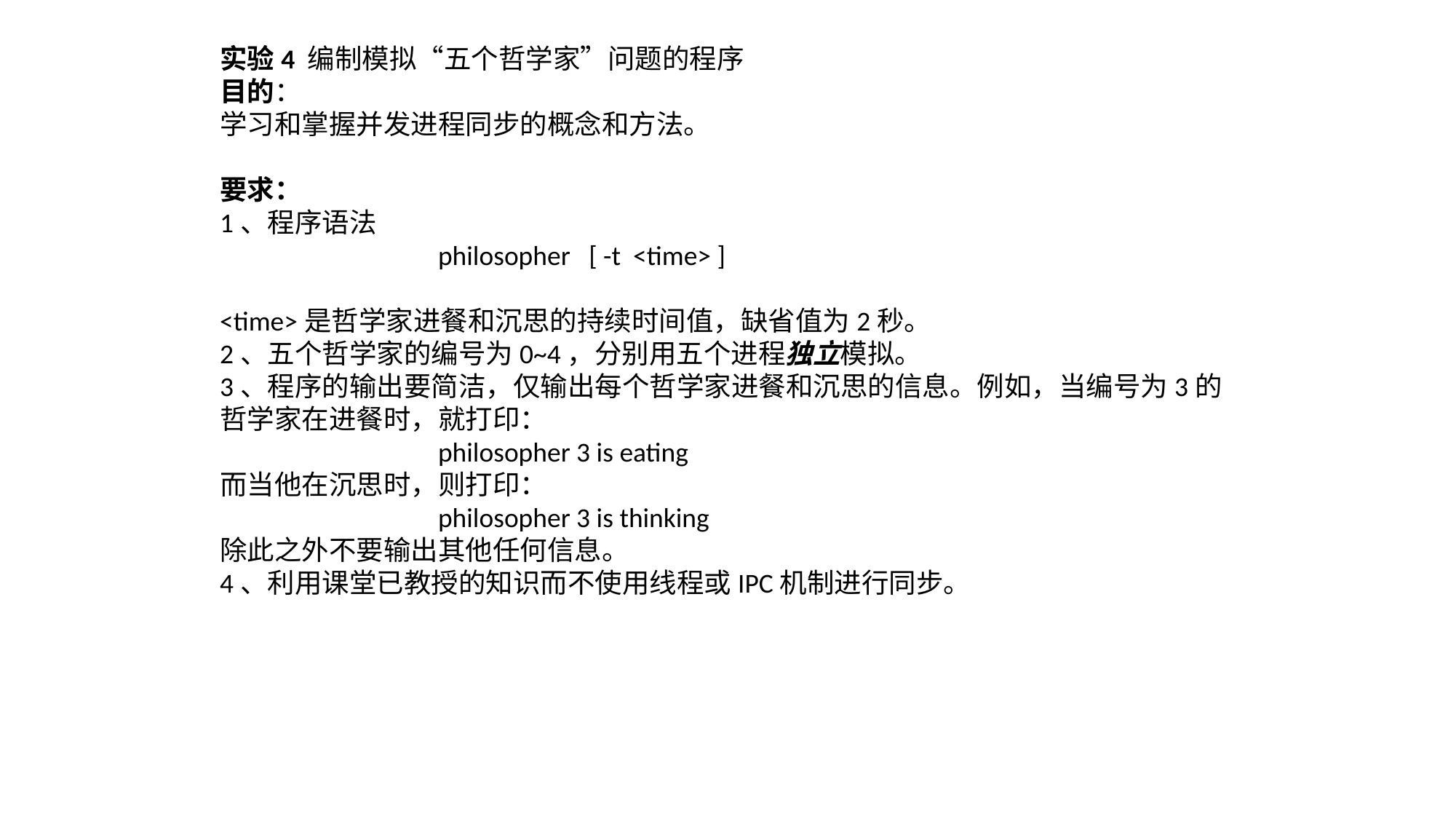

实验4 编制模拟“五个哲学家”问题的程序
目的：
学习和掌握并发进程同步的概念和方法。

要求：
1、程序语法
		philosopher   [ -t  <time> ]

<time>是哲学家进餐和沉思的持续时间值，缺省值为2秒。
2、五个哲学家的编号为0~4，分别用五个进程独立模拟。
3、程序的输出要简洁，仅输出每个哲学家进餐和沉思的信息。例如，当编号为3的哲学家在进餐时，就打印：
		philosopher 3 is eating
而当他在沉思时，则打印：
	 	philosopher 3 is thinking
除此之外不要输出其他任何信息。
4、利用课堂已教授的知识而不使用线程或IPC机制进行同步。